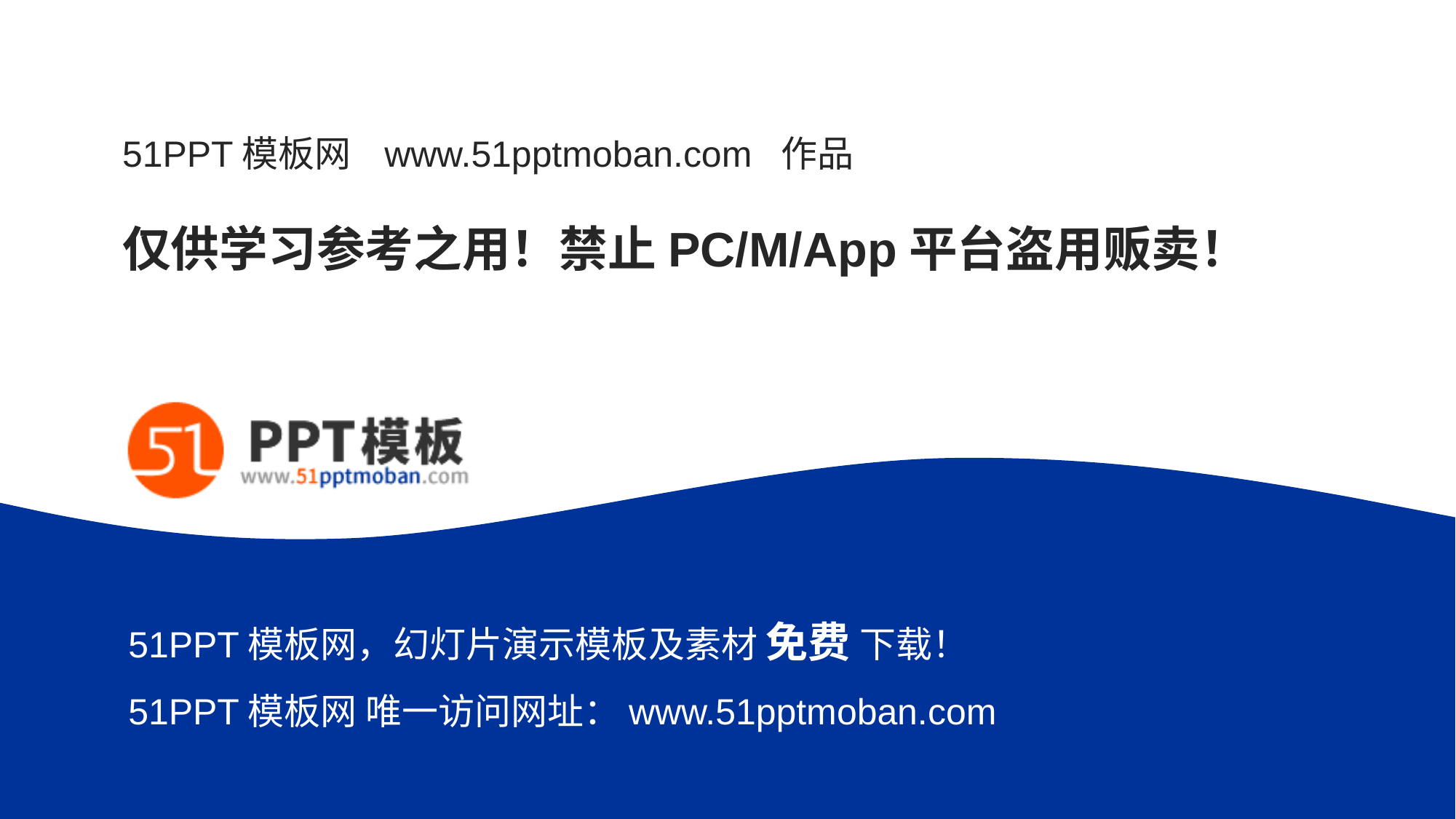

51PPT模板网   www.51pptmoban.com  作品

仅供学习参考之用！禁止PC/M/App平台盗用贩卖！
51PPT模板网，幻灯片演示模板及素材 免费 下载！
51PPT模板网 唯一访问网址：www.51pptmoban.com